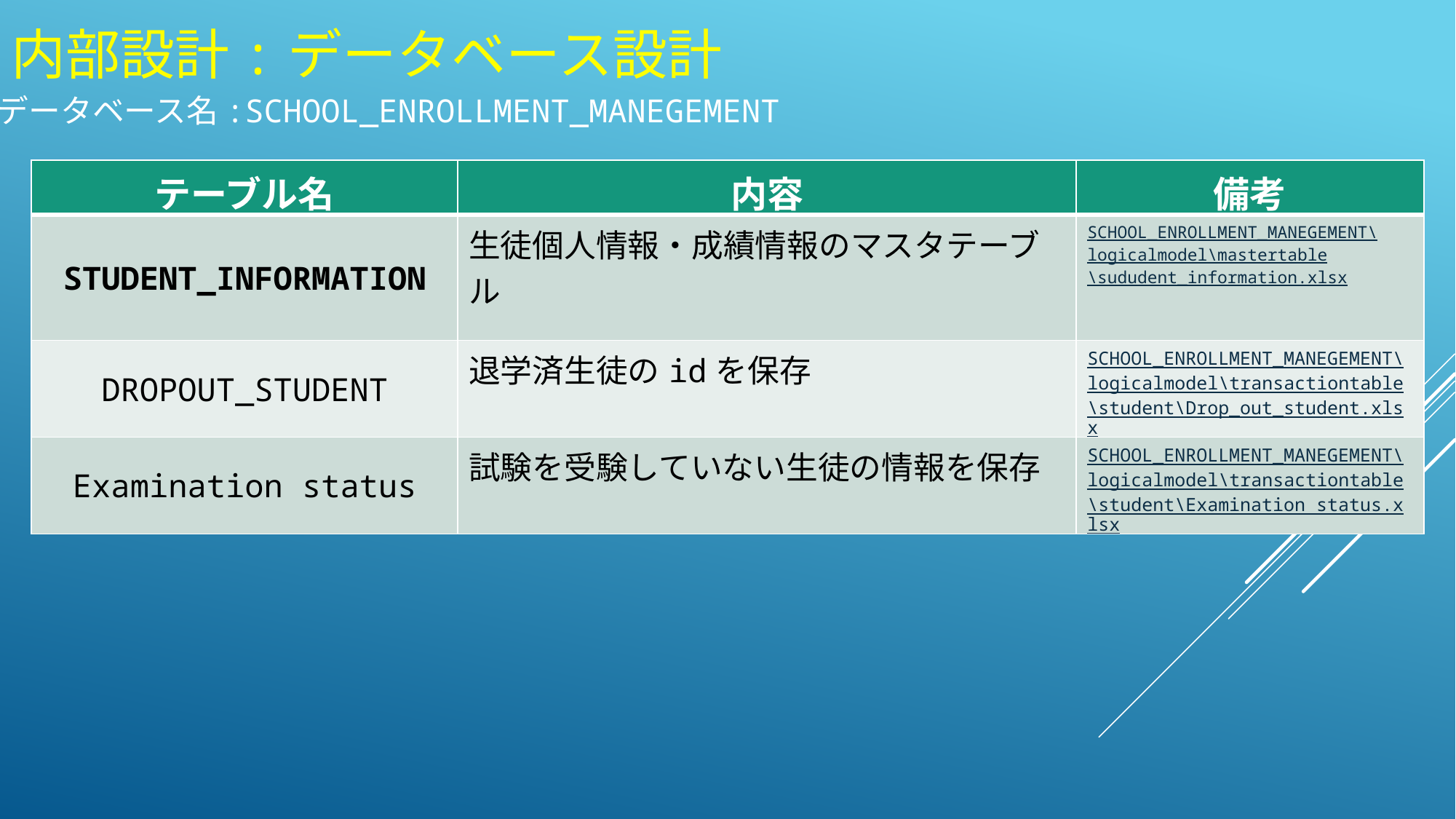

# 内部設計:データベース設計
データベース名:SCHOOL_ENROLLMENT_MANEGEMENT
| テーブル名 | 内容 | 備考 |
| --- | --- | --- |
| STUDENT\_INFORMATION | 生徒個人情報・成績情報のマスタテーブル | SCHOOL\_ENROLLMENT\_MANEGEMENT\logicalmodel\mastertable\sududent\_information.xlsx |
| DROPOUT\_STUDENT | 退学済生徒のidを保存 | SCHOOL\_ENROLLMENT\_MANEGEMENT\logicalmodel\transactiontable\student\Drop\_out\_student.xlsx |
| Examination status | 試験を受験していない生徒の情報を保存 | SCHOOL\_ENROLLMENT\_MANEGEMENT\logicalmodel\transactiontable\student\Examination status.xlsx |